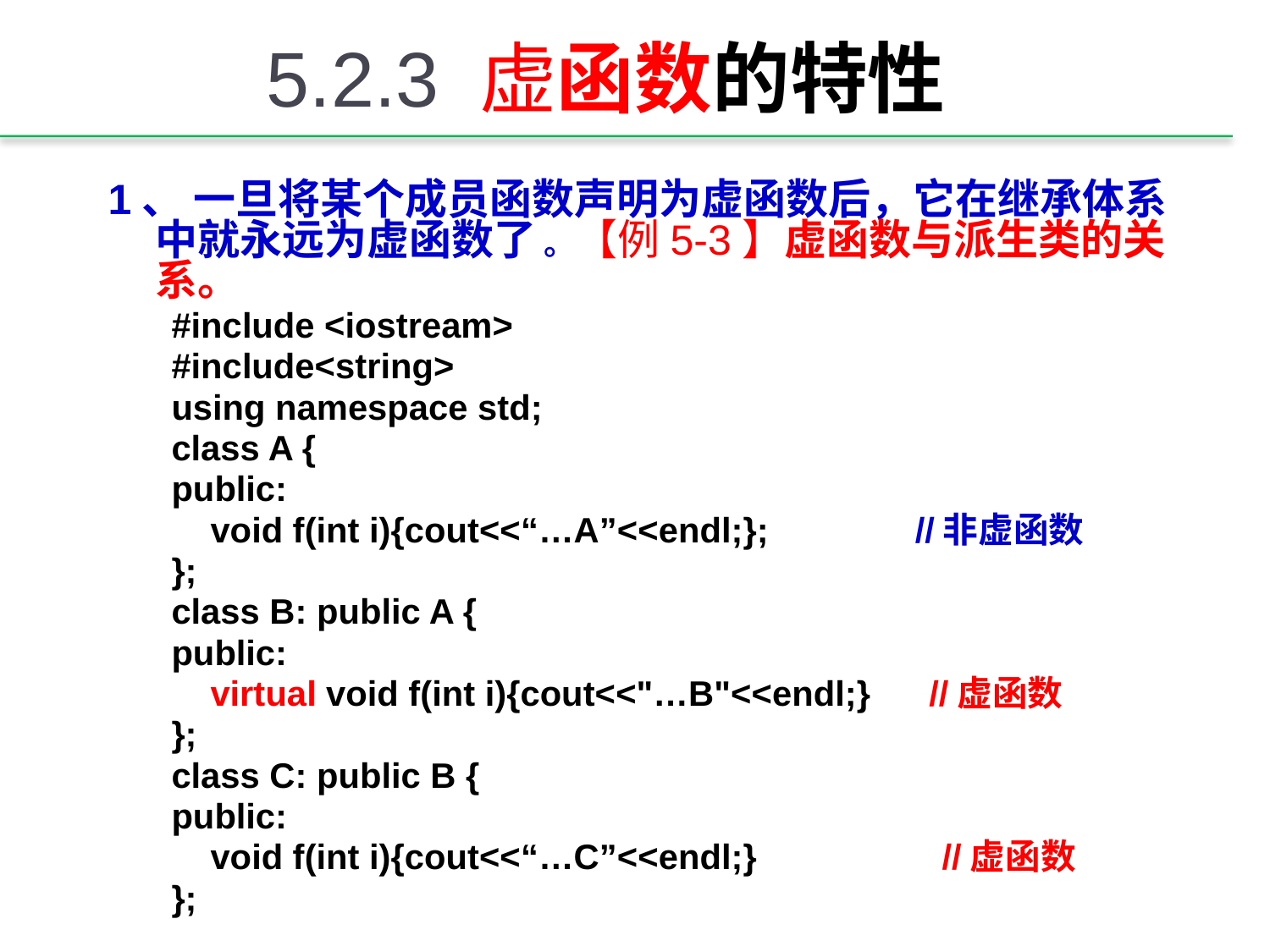

# 5.2.3 虚函数的特性
1、 一旦将某个成员函数声明为虚函数后，它在继承体系中就永远为虚函数了 。【例5-3】虚函数与派生类的关系。
#include <iostream>
#include<string>
using namespace std;
class A {
public:
    void f(int i){cout<<“…A”<<endl;};               //非虚函数
};
class B: public A {
public:
    virtual void f(int i){cout<<"…B"<<endl;}      //虚函数
};
class C: public B {
public:
    void f(int i){cout<<“…C”<<endl;}                   //虚函数
};